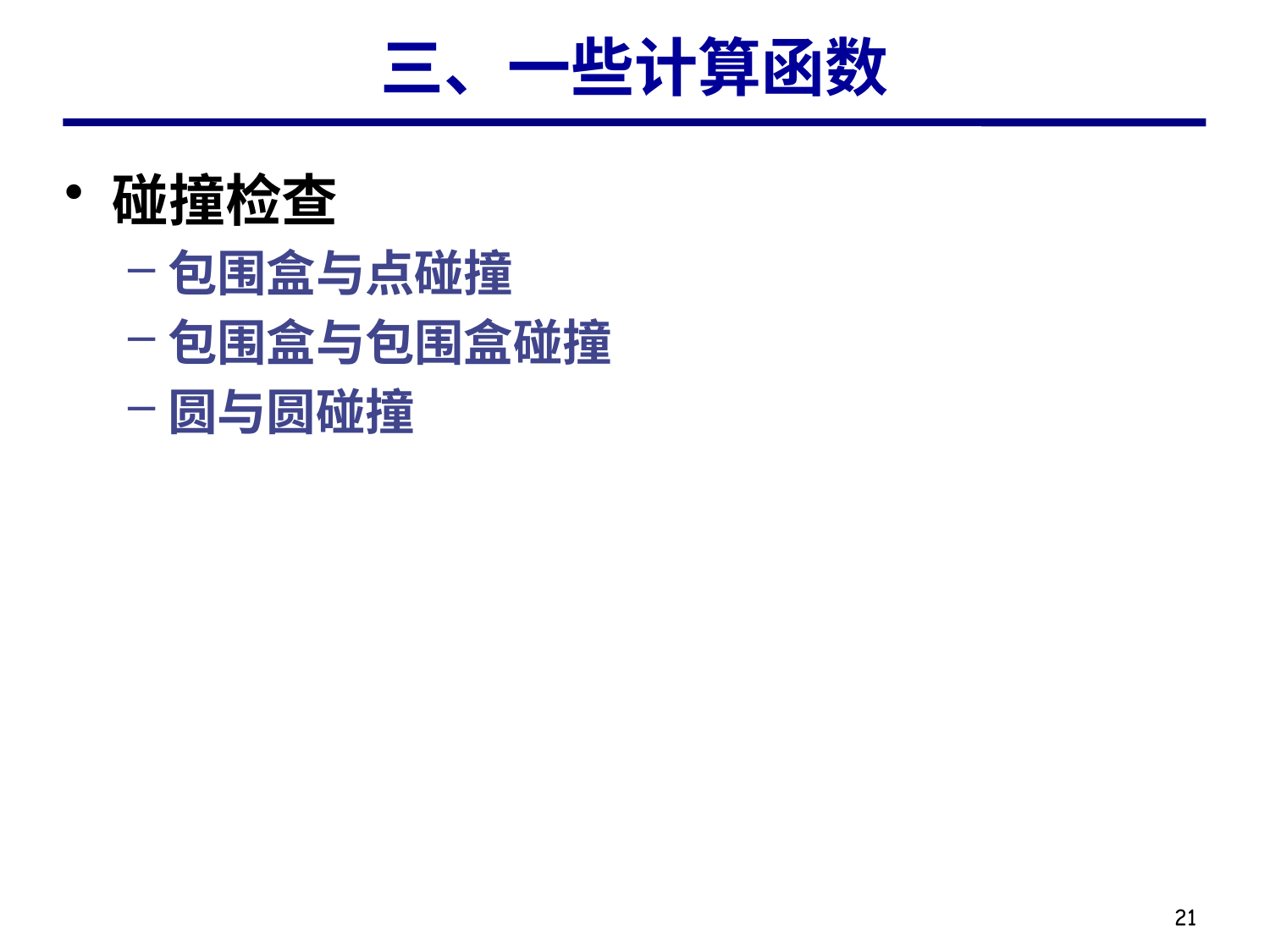

# 三、一些计算函数
碰撞检查
包围盒与点碰撞
包围盒与包围盒碰撞
圆与圆碰撞